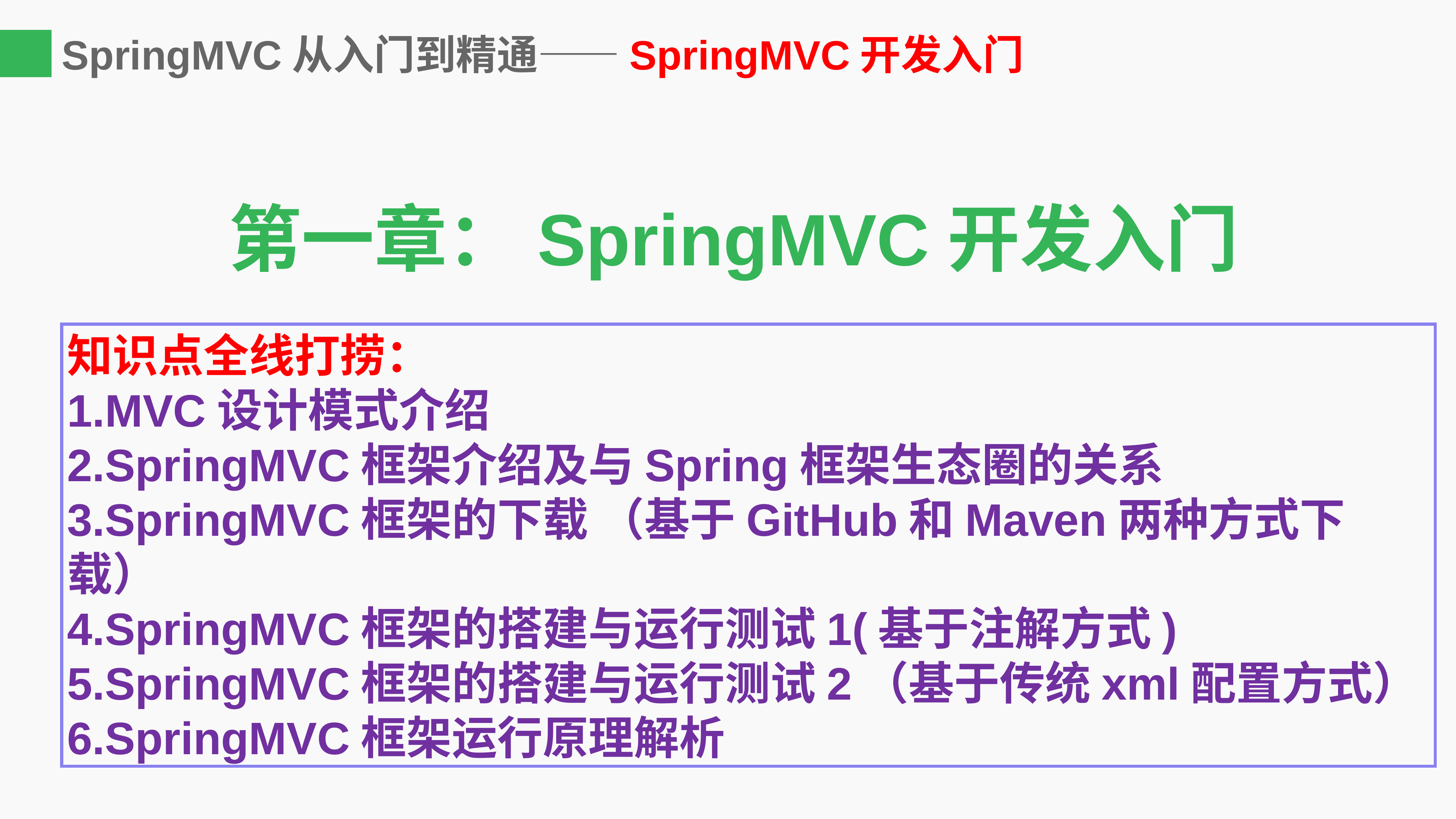

# SpringMVC从入门到精通——SpringMVC开发入门
第一章：SpringMVC开发入门
知识点全线打捞：
1.MVC设计模式介绍
2.SpringMVC框架介绍及与Spring框架生态圈的关系
3.SpringMVC框架的下载 （基于GitHub和Maven两种方式下载）
4.SpringMVC框架的搭建与运行测试1(基于注解方式)
5.SpringMVC框架的搭建与运行测试2（基于传统xml配置方式）
6.SpringMVC框架运行原理解析